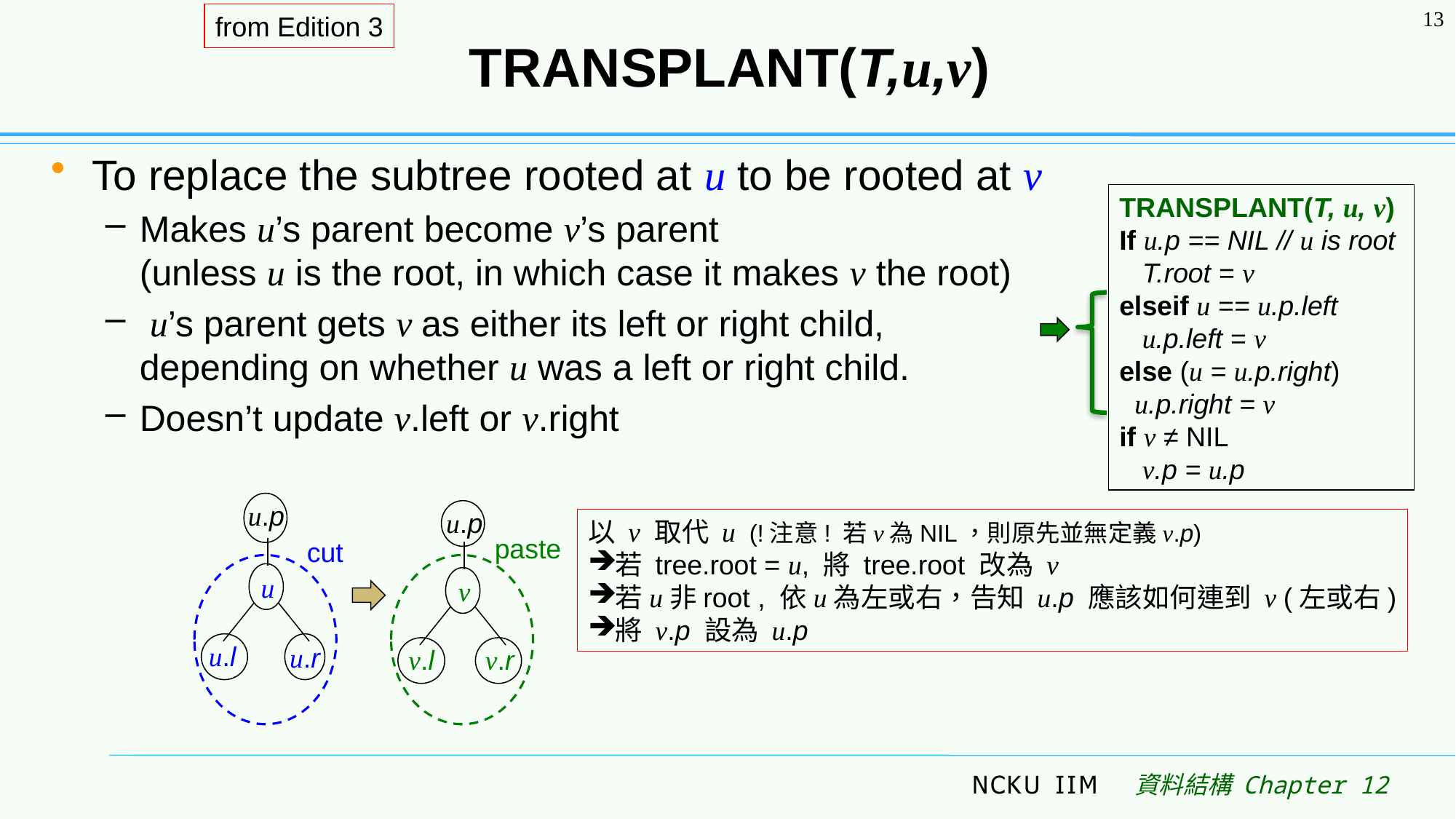

13
from Edition 3
# TRANSPLANT(T,u,v)
To replace the subtree rooted at u to be rooted at v
Makes u’s parent become v’s parent
(unless u is the root, in which case it makes v the root)
 u’s parent gets v as either its left or right child,
depending on whether u was a left or right child.
Doesn’t update v.left or v.right
TRANSPLANT(T, u, v)
If u.p == NIL // u is root
   T.root = v
elseif u == u.p.left
   u.p.left = v
else (u = u.p.right)
  u.p.right = v
if v ≠ NIL
   v.p = u.p

u.p

u
u.l

u.r

u.p

v
v.r

v.l
以 v 取代 u  (!注意! 若v為NIL，則原先並無定義v.p)
若 tree.root = u, 將 tree.root 改為 v
若u非root , 依u為左或右，告知 u.p 應該如何連到 v (左或右)
將 v.p 設為 u.p
paste
cut